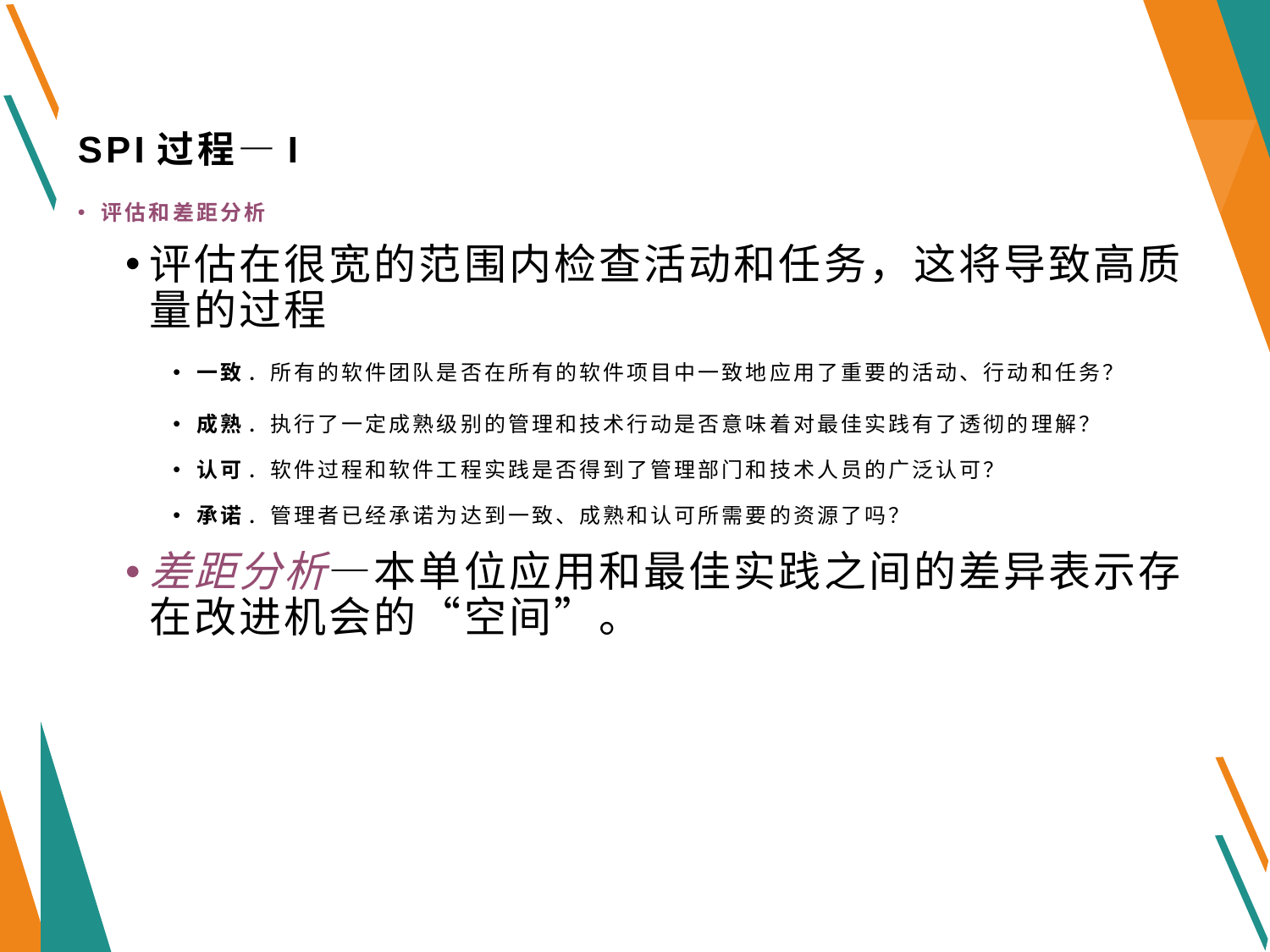

# SPI过程—I
评估和差距分析
评估在很宽的范围内检查活动和任务，这将导致高质量的过程
一致. 所有的软件团队是否在所有的软件项目中一致地应用了重要的活动、行动和任务？
成熟. 执行了一定成熟级别的管理和技术行动是否意味着对最佳实践有了透彻的理解？
认可. 软件过程和软件工程实践是否得到了管理部门和技术人员的广泛认可？
承诺. 管理者已经承诺为达到一致、成熟和认可所需要的资源了吗？
差距分析—本单位应用和最佳实践之间的差异表示存在改进机会的“空间”。
8